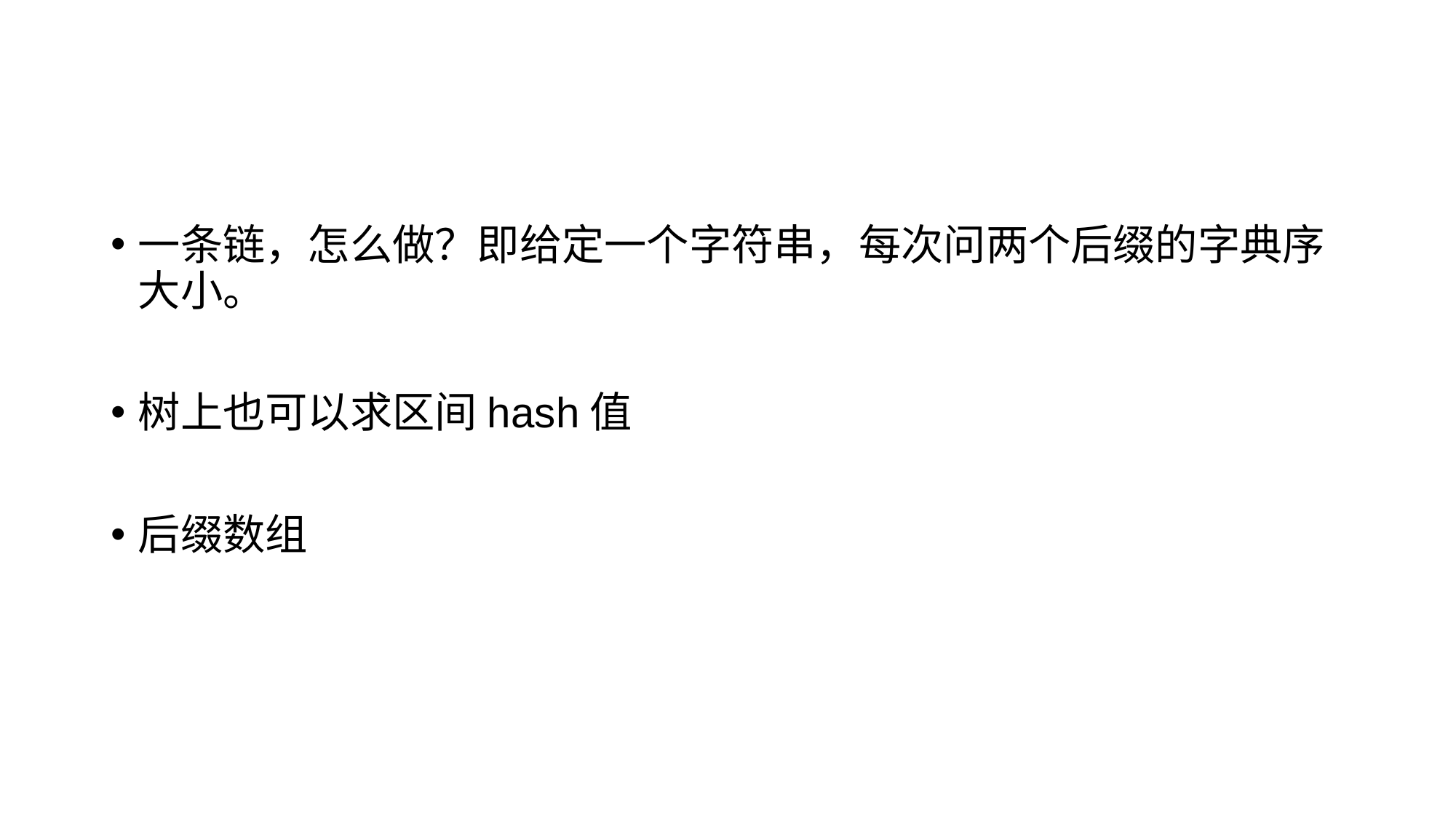

一条链，怎么做？即给定一个字符串，每次问两个后缀的字典序大小。

树上也可以求区间hash值

后缀数组